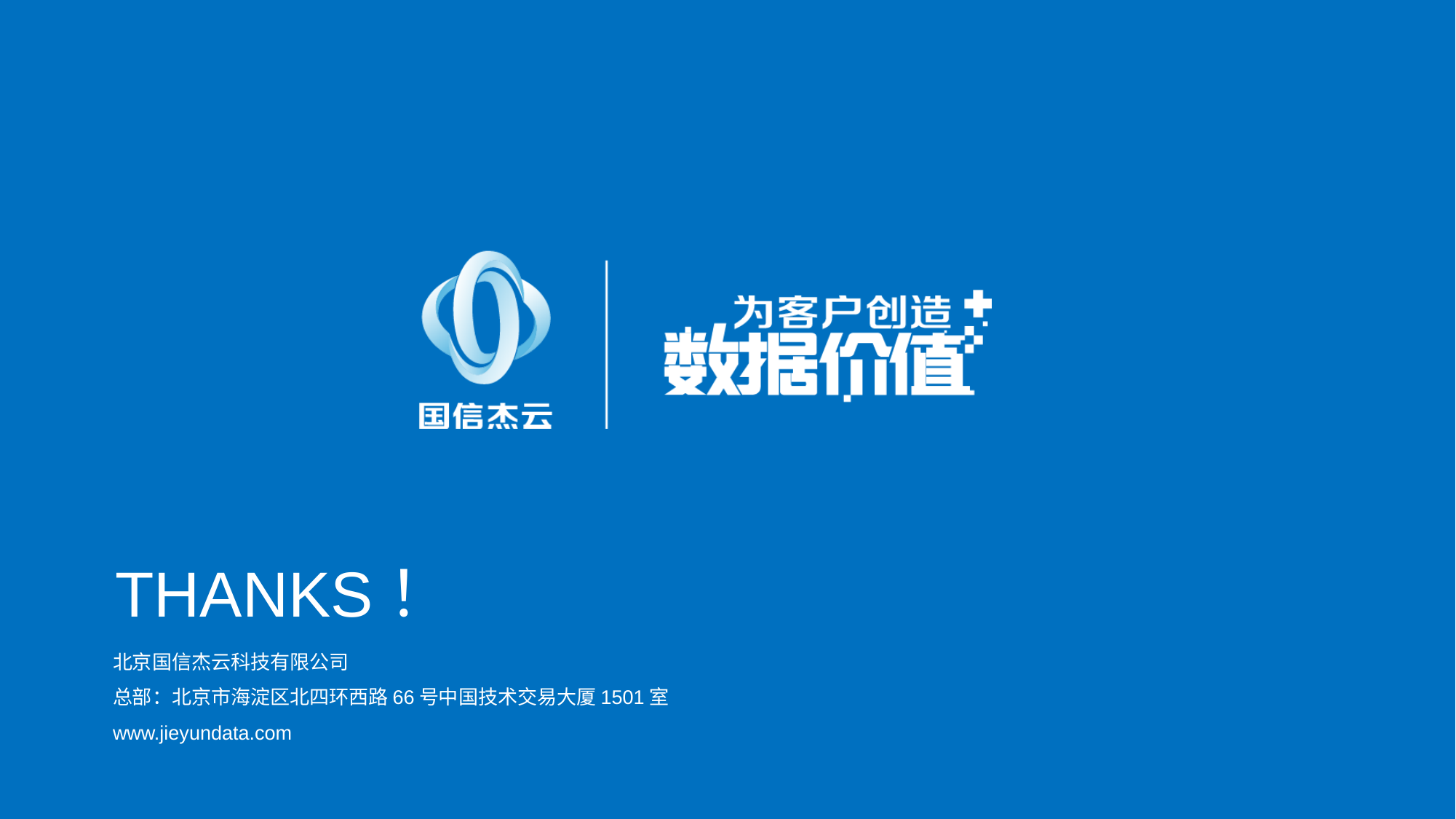

THANKS！
北京国信杰云科技有限公司
总部：北京市海淀区北四环西路66号中国技术交易大厦1501室
www.jieyundata.com